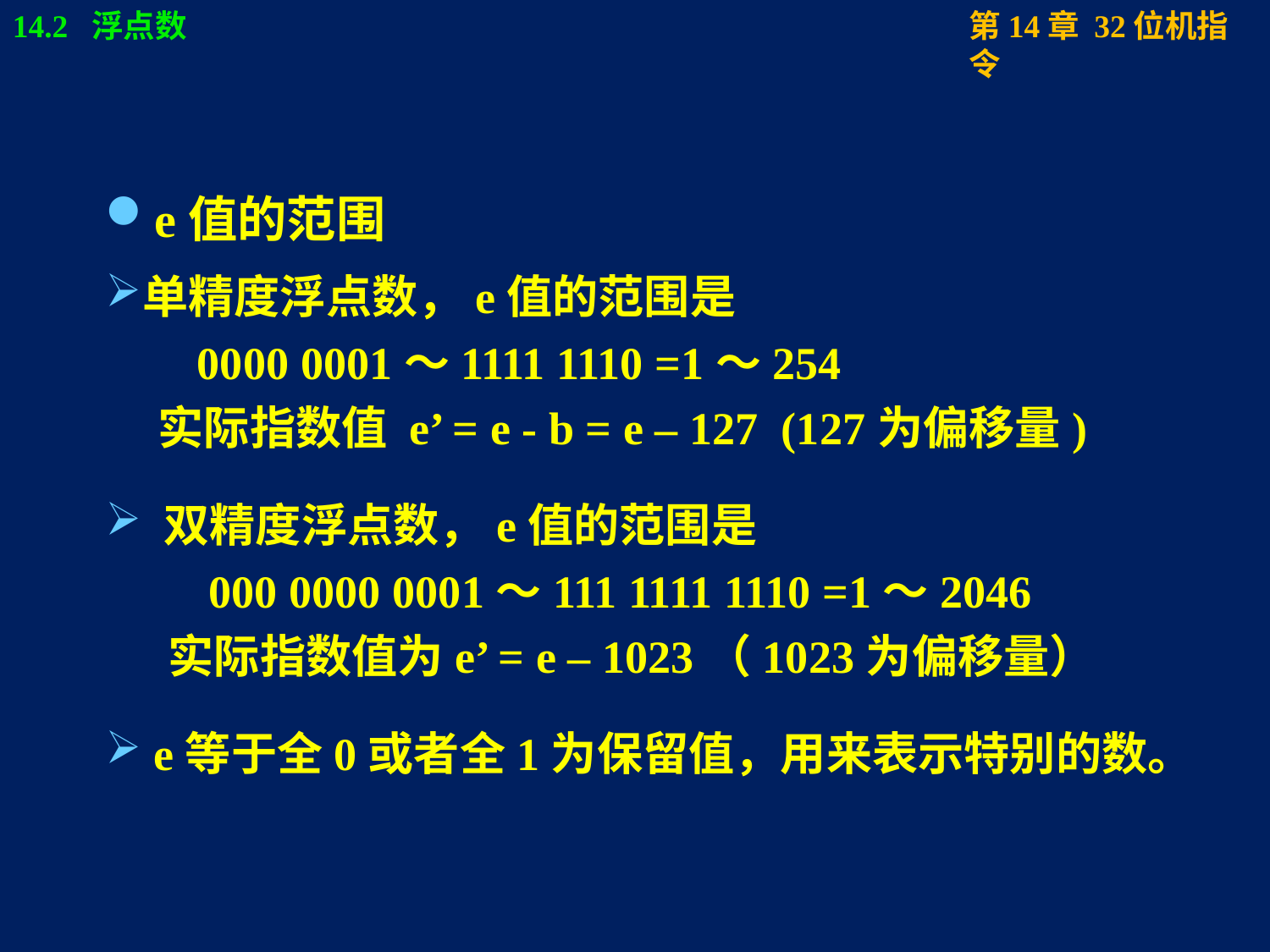

e值的范围
单精度浮点数，e值的范围是
        0000 0001～1111 1110 =1～254
    实际指数值 e’ = e - b = e – 127  (127为偏移量)
 双精度浮点数，e值的范围是
         000 0000 0001～111 1111 1110 =1～2046
     实际指数值为e’ = e – 1023（1023为偏移量）
 e等于全0或者全1为保留值，用来表示特别的数。